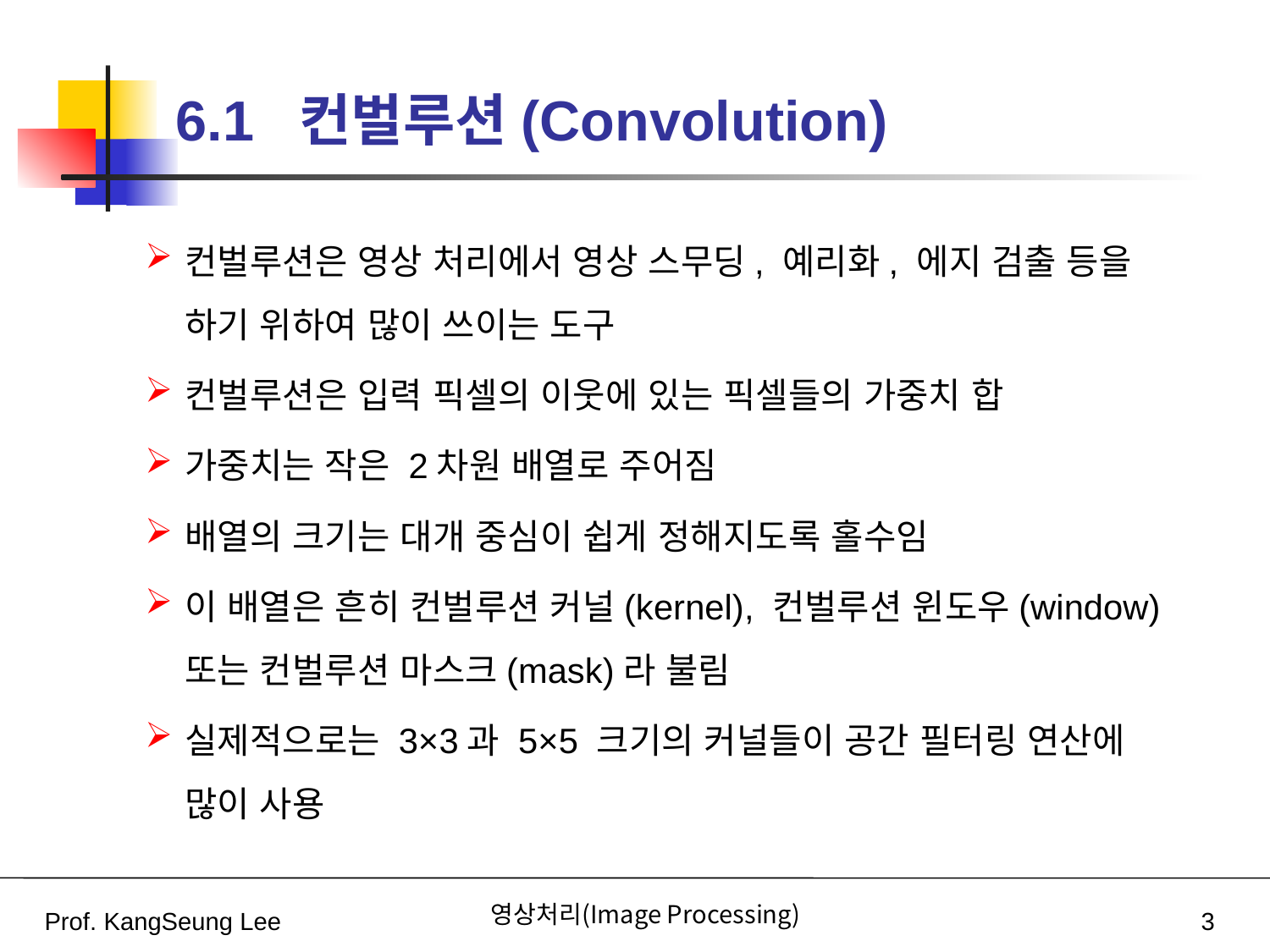

# 6.1  컨벌루션(Convolution)
컨벌루션은 영상 처리에서 영상 스무딩, 예리화, 에지 검출 등을 하기 위하여 많이 쓰이는 도구
컨벌루션은 입력 픽셀의 이웃에 있는 픽셀들의 가중치 합
가중치는 작은 2차원 배열로 주어짐
배열의 크기는 대개 중심이 쉽게 정해지도록 홀수임
이 배열은 흔히 컨벌루션 커널(kernel), 컨벌루션 윈도우(window) 또는 컨벌루션 마스크(mask)라 불림
실제적으로는 3×3과 5×5 크기의 커널들이 공간 필터링 연산에 많이 사용
Prof. KangSeung Lee
영상처리(Image Processing)
3